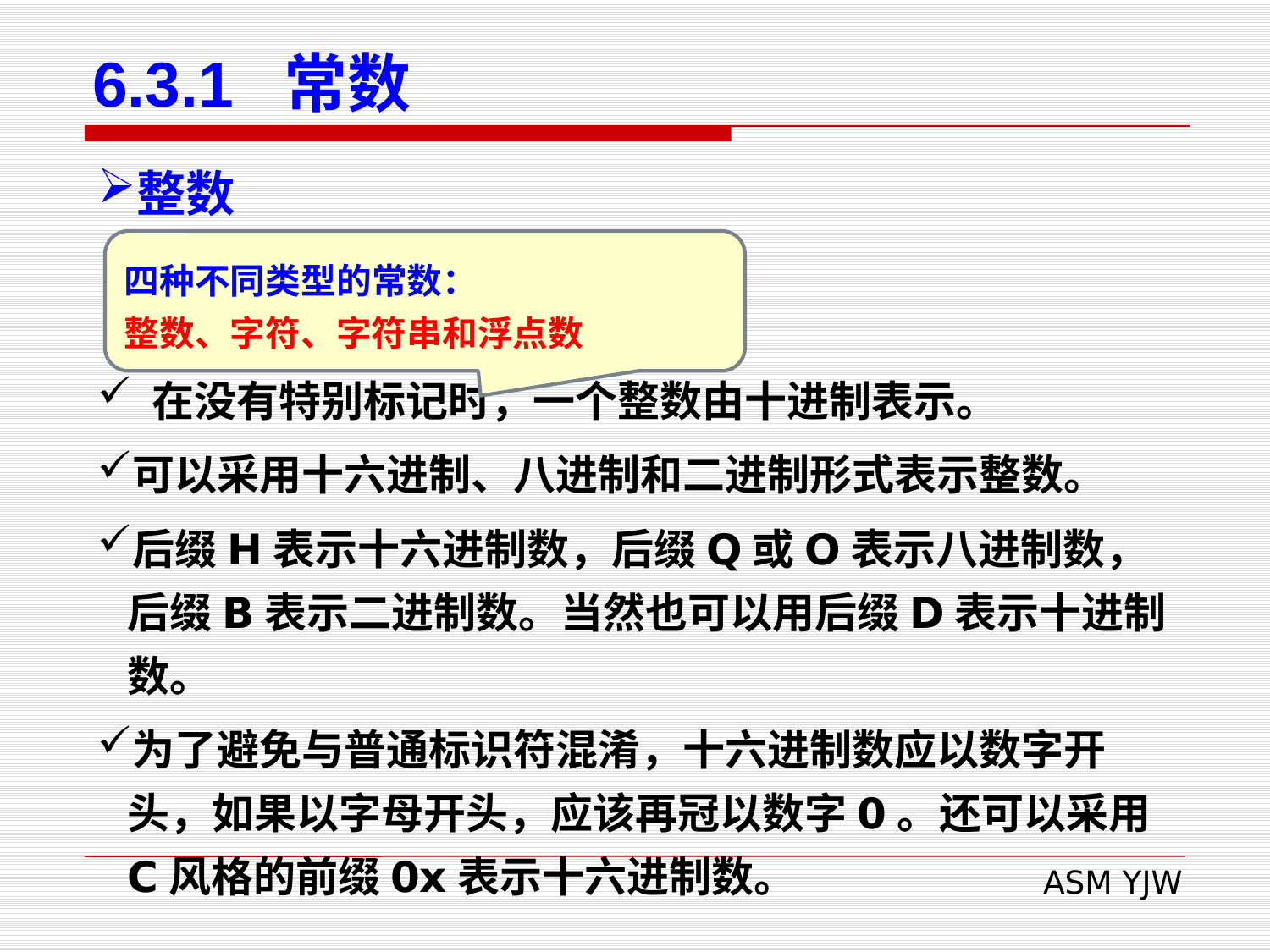

# 6.3.1  常数
整数

四种不同类型的常数：
整数、字符、字符串和浮点数
 在没有特别标记时，一个整数由十进制表示。
可以采用十六进制、八进制和二进制形式表示整数。
后缀H表示十六进制数，后缀Q或O表示八进制数，后缀B表示二进制数。当然也可以用后缀D表示十进制数。
为了避免与普通标识符混淆，十六进制数应以数字开头，如果以字母开头，应该再冠以数字0。还可以采用C风格的前缀0x表示十六进制数。